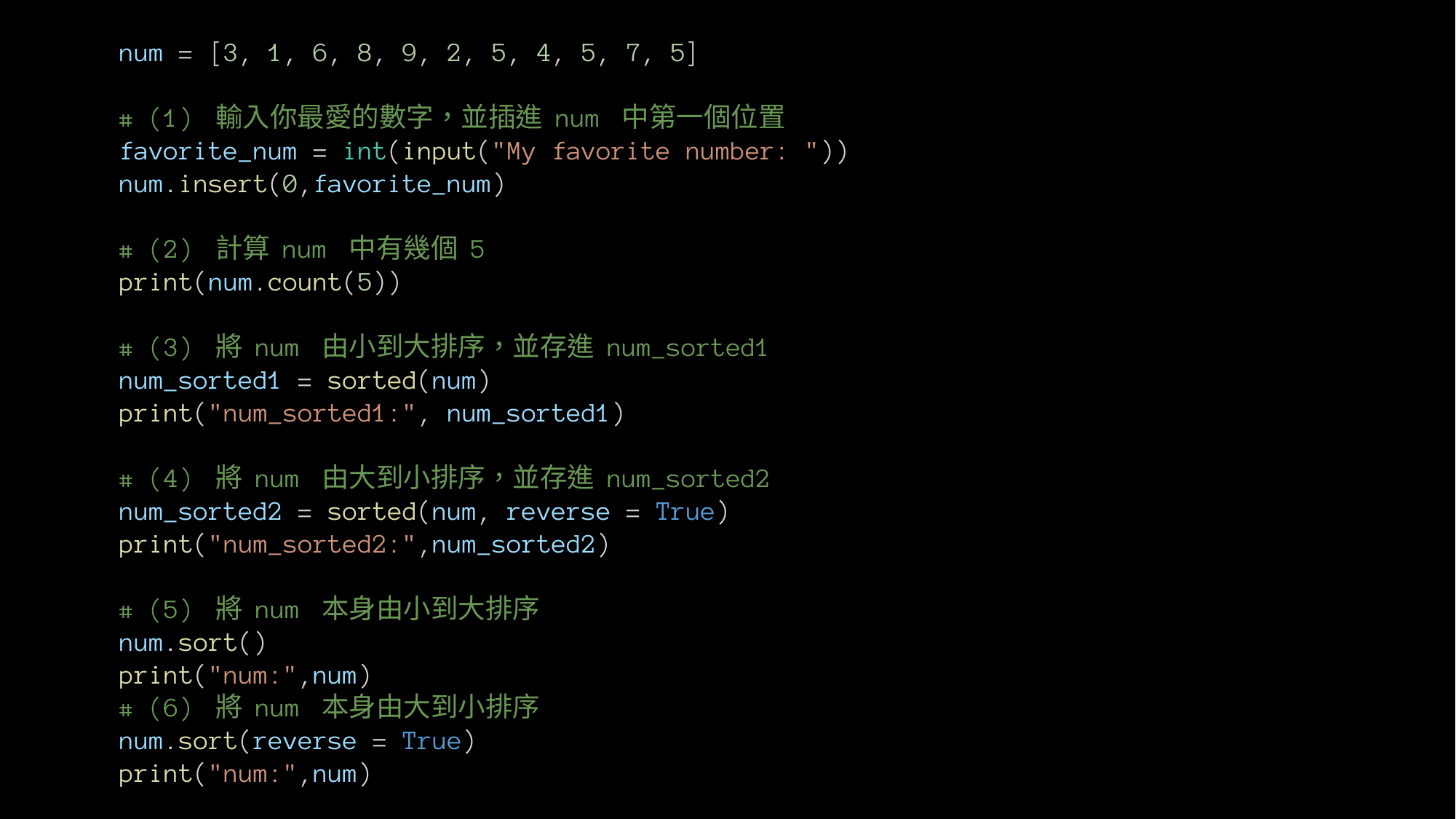

num = [3, 1, 6, 8, 9, 2, 5, 4, 5, 7, 5]
# (1) 輸入你最愛的數字，並插進 num 中第一個位置
favorite_num = int(input("My favorite number: "))
num.insert(0,favorite_num)
# (2) 計算 num 中有幾個 5
print(num.count(5))
# (3) 將 num 由小到大排序，並存進 num_sorted1
num_sorted1 = sorted(num)
print("num_sorted1:", num_sorted1)
# (4) 將 num 由大到小排序，並存進 num_sorted2
num_sorted2 = sorted(num, reverse = True)
print("num_sorted2:",num_sorted2)
# (5) 將 num 本身由小到大排序
num.sort()
print("num:",num)
# (6) 將 num 本身由大到小排序
num.sort(reverse = True)
print("num:",num)